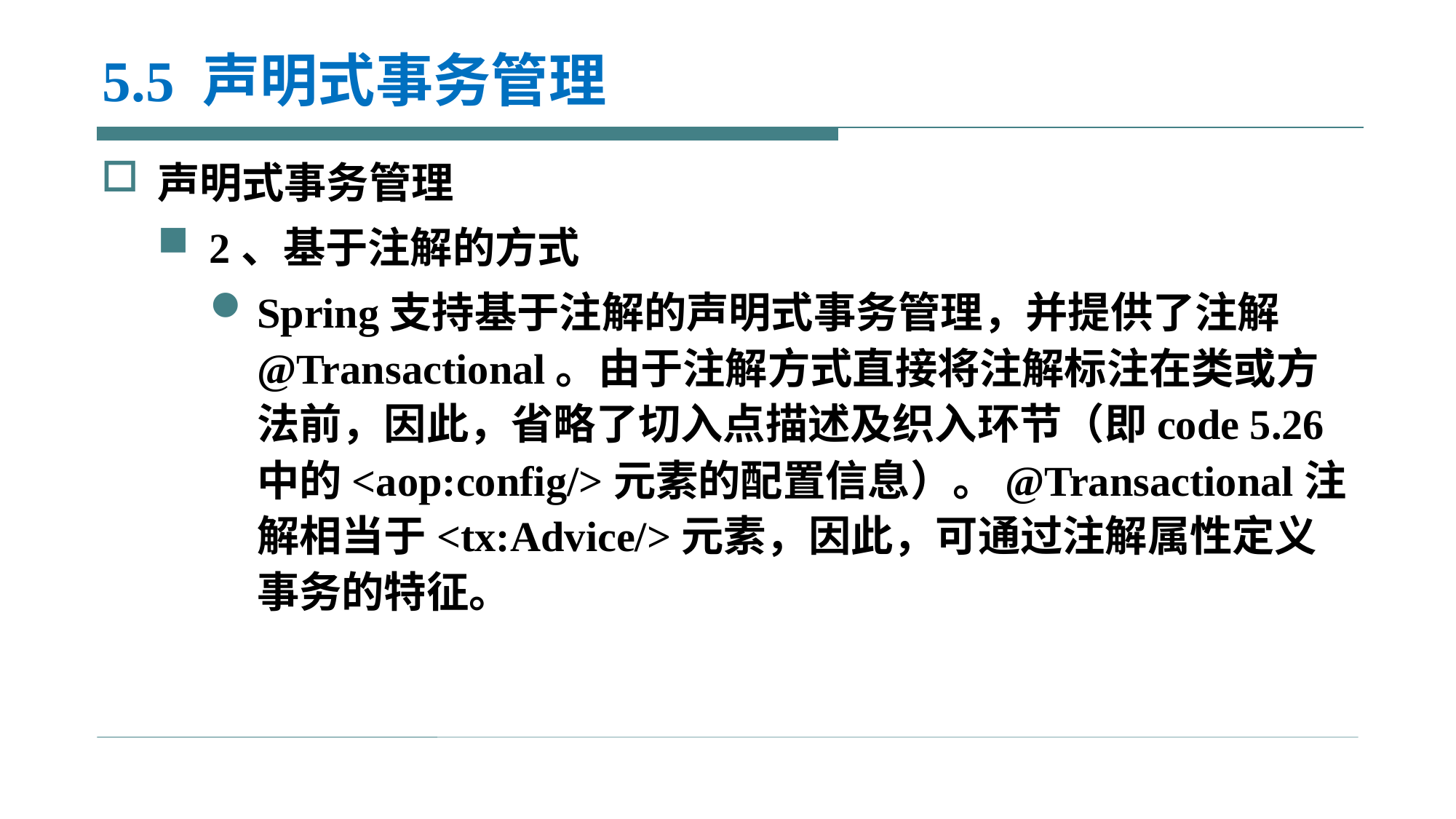

# 5.5 声明式事务管理
声明式事务管理
2、基于注解的方式
Spring支持基于注解的声明式事务管理，并提供了注解@Transactional。由于注解方式直接将注解标注在类或方法前，因此，省略了切入点描述及织入环节（即code 5.26中的<aop:config/>元素的配置信息）。@Transactional注解相当于<tx:Advice/>元素，因此，可通过注解属性定义事务的特征。
36